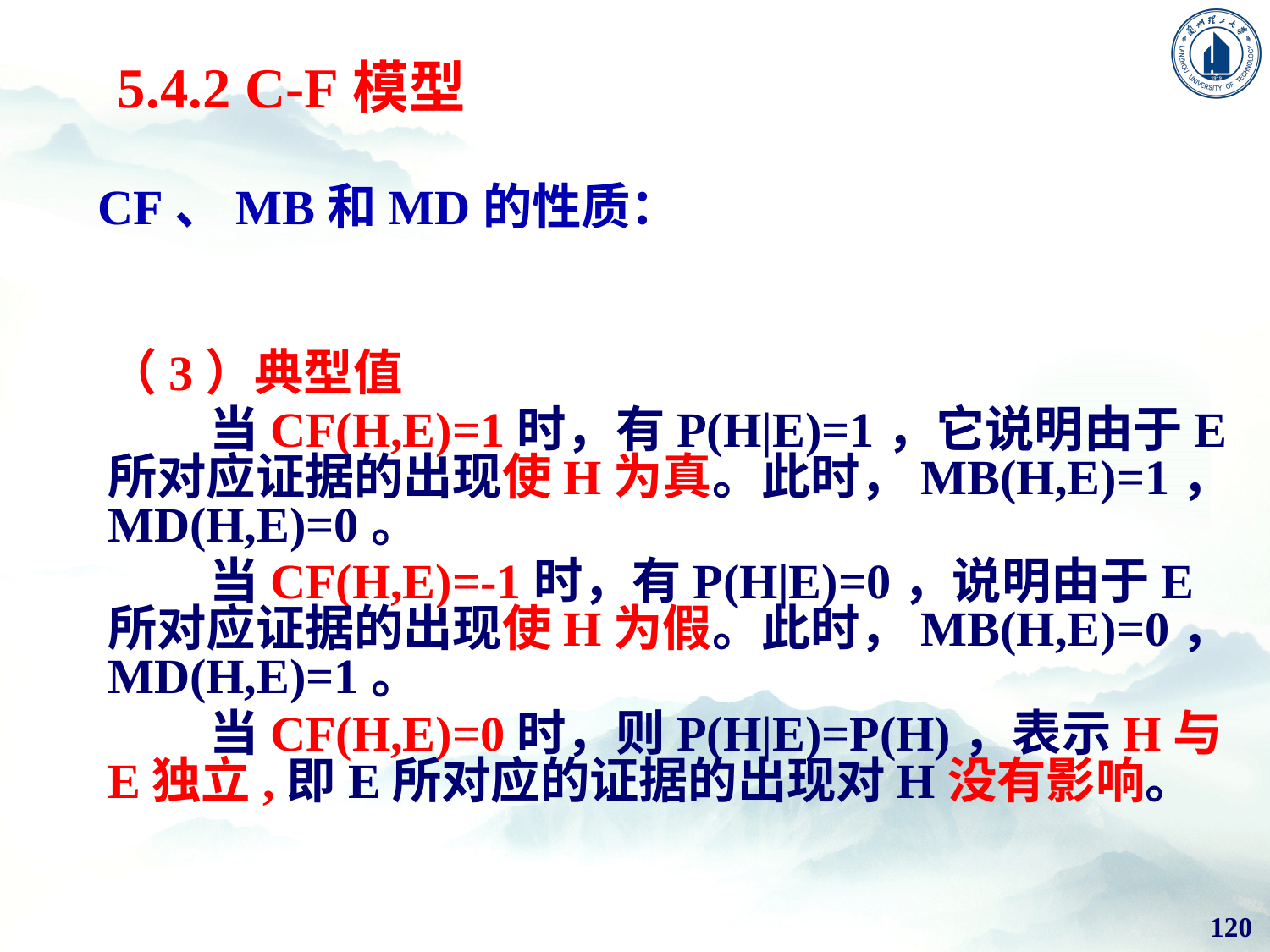

5.4.2 C-F模型
CF、MB和MD的性质：
（3）典型值
        当CF(H,E)=1时，有P(H|E)=1，它说明由于E所对应证据的出现使H为真。此时，MB(H,E)=1，MD(H,E)=0。
        当CF(H,E)=-1时，有P(H|E)=0，说明由于E所对应证据的出现使H为假。此时，MB(H,E)=0，MD(H,E)=1。
        当CF(H,E)=0时，则P(H|E)=P(H)，表示H与E独立,即E所对应的证据的出现对H没有影响。
120